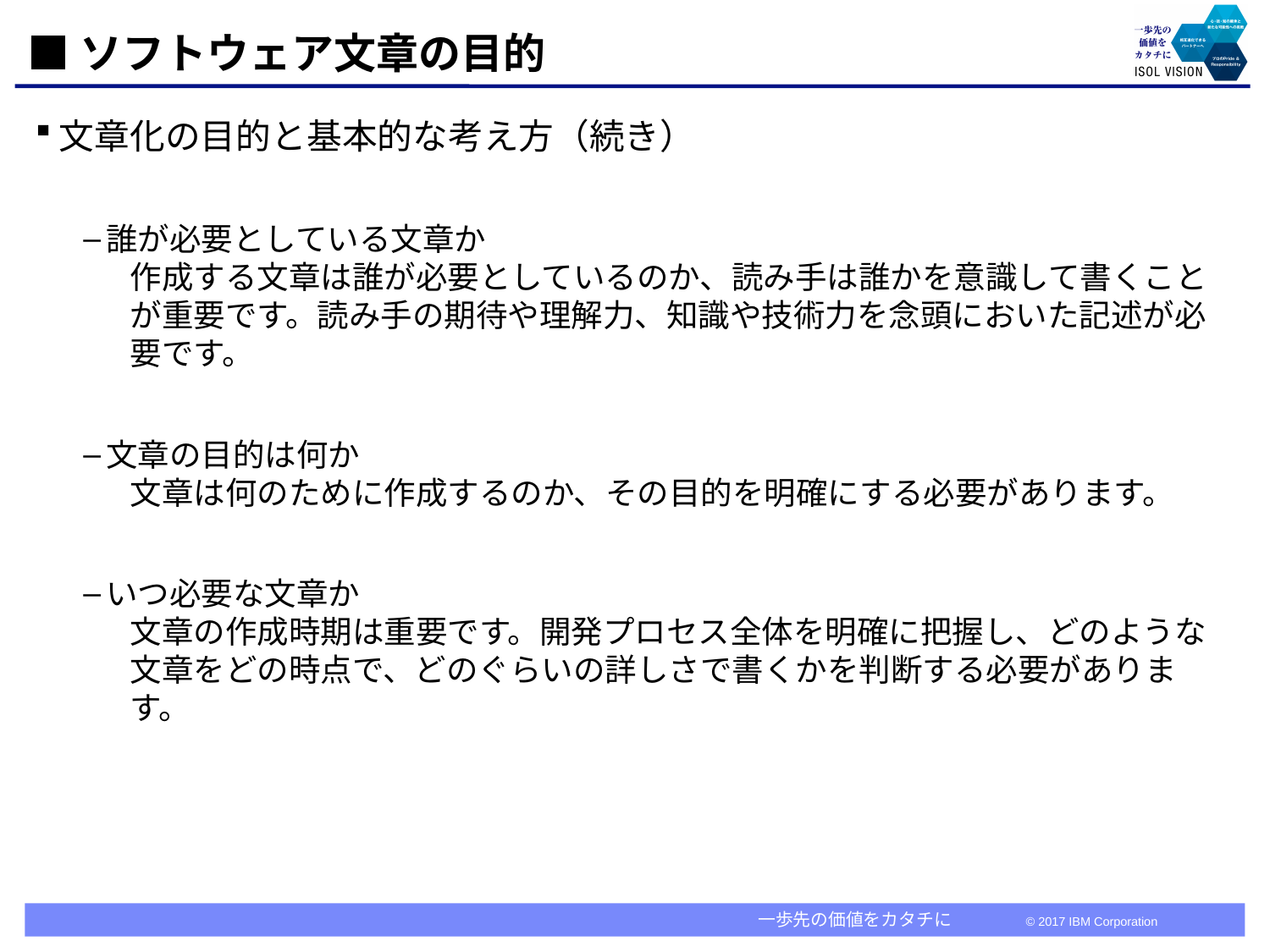

# ■ソフトウェア文章の目的
文章化の目的と基本的な考え方（続き）

誰が必要としている文章か
作成する文章は誰が必要としているのか、読み手は誰かを意識して書くことが重要です。読み手の期待や理解力、知識や技術力を念頭においた記述が必要です。

文章の目的は何か
文章は何のために作成するのか、その目的を明確にする必要があります。

いつ必要な文章か
文章の作成時期は重要です。開発プロセス全体を明確に把握し、どのような文章をどの時点で、どのぐらいの詳しさで書くかを判断する必要があります。